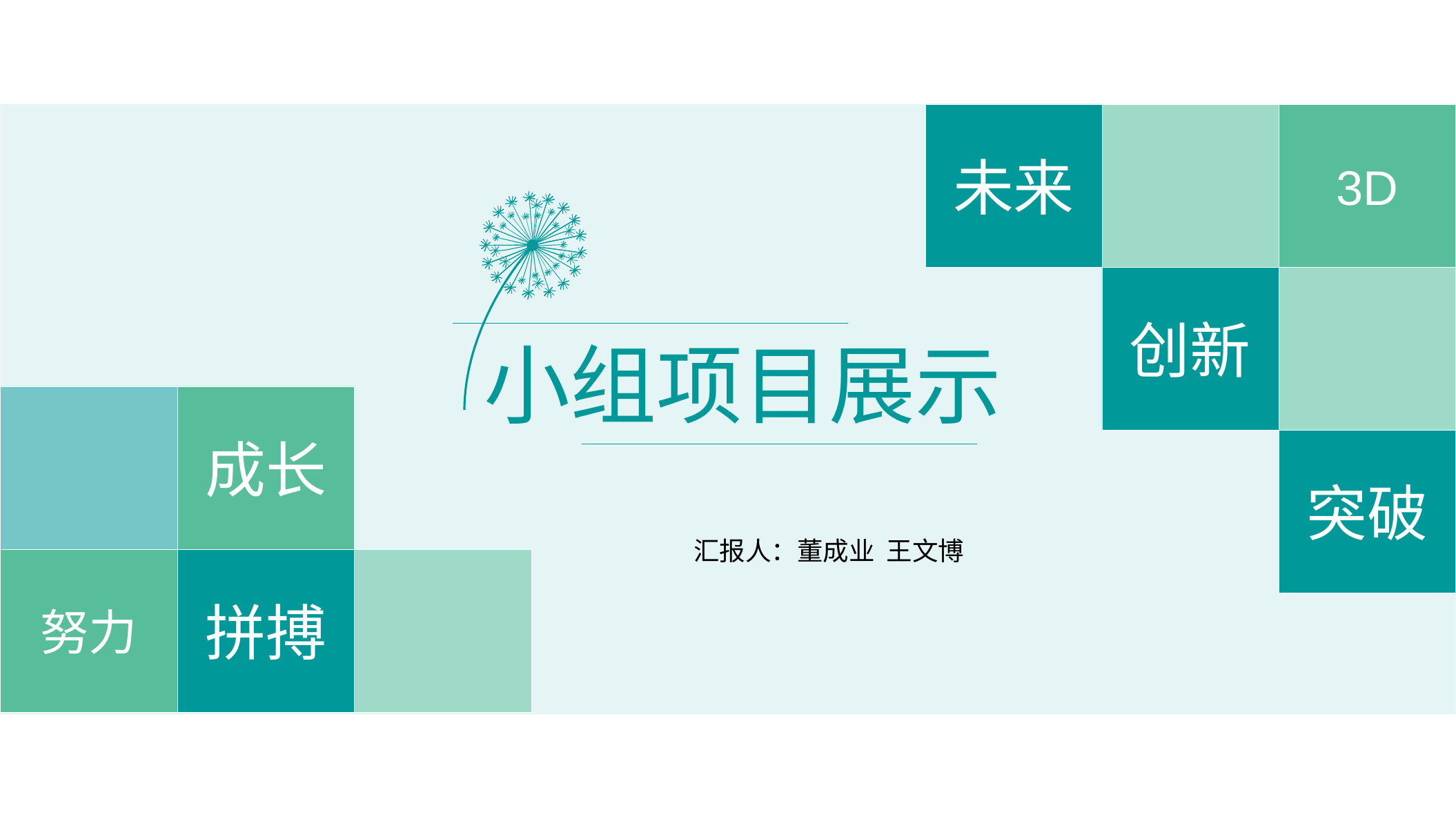

未来

3D

创新

小组项目展示

成长
突破
汇报人：董成业  王文博
努力
拼搏